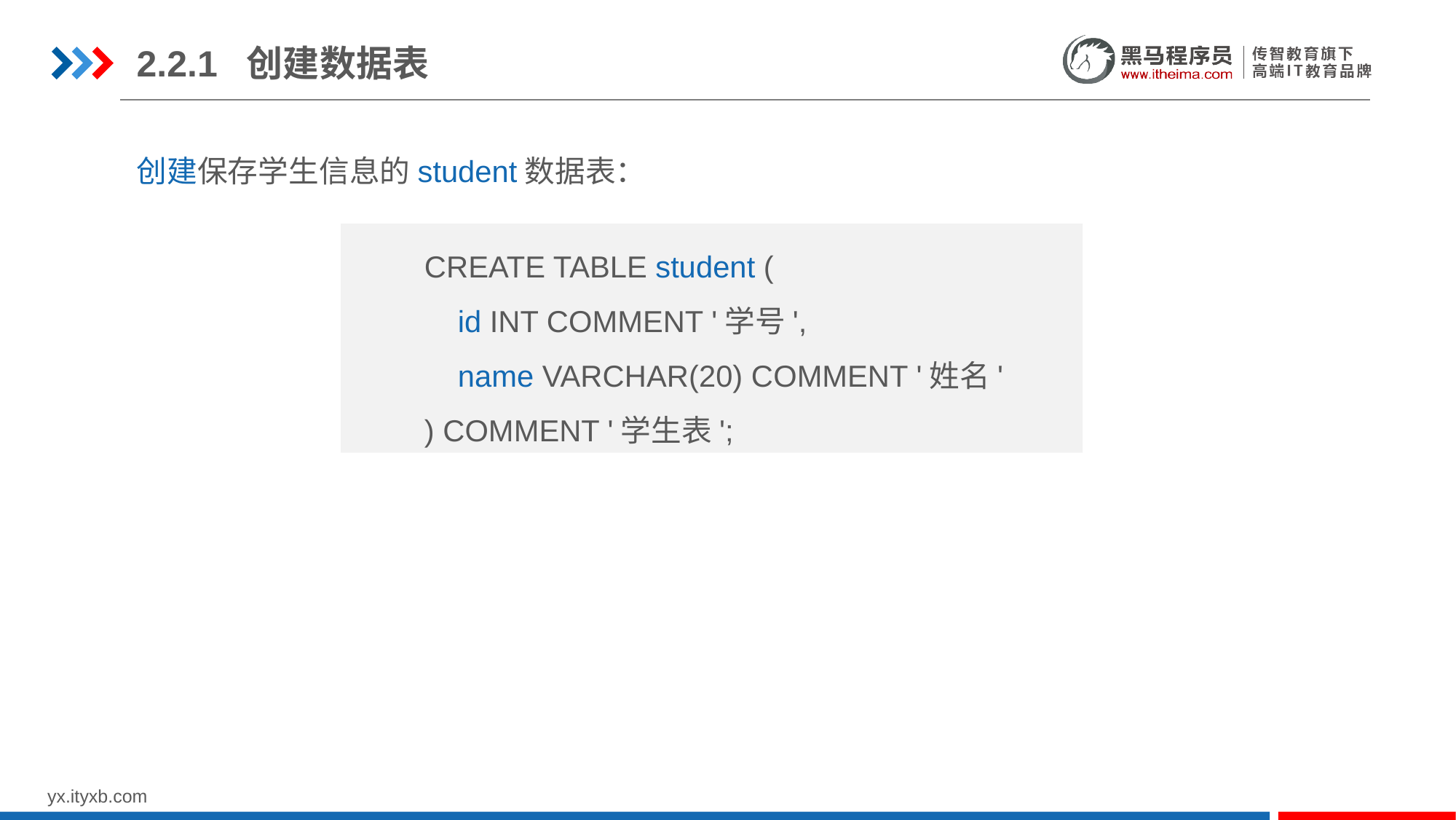

2.2.1  创建数据表
创建保存学生信息的student数据表：
CREATE TABLE student (
    id INT COMMENT '学号',
    name VARCHAR(20) COMMENT '姓名'
) COMMENT '学生表';